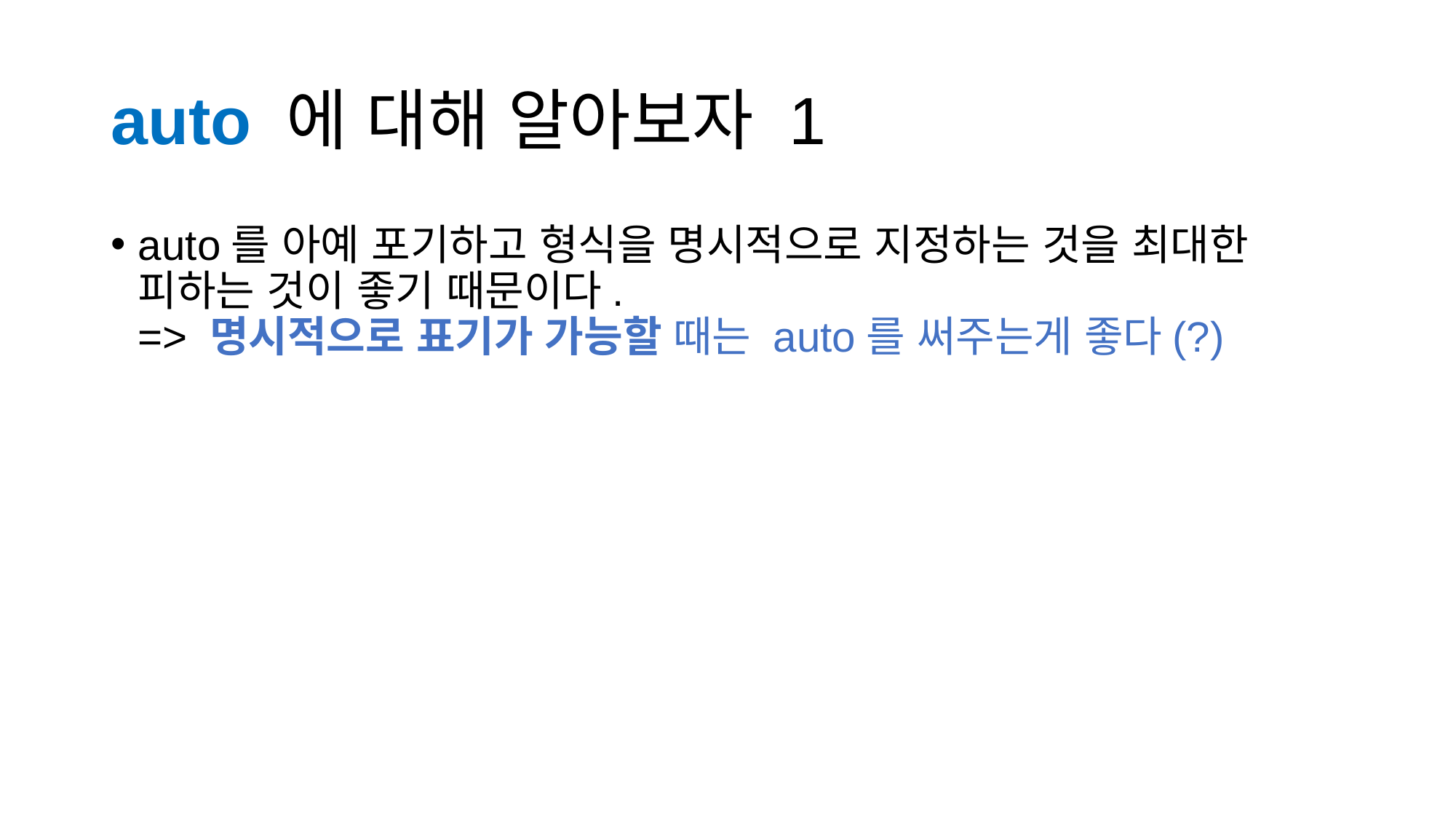

# auto 에 대해 알아보자 1
auto를 아예 포기하고 형식을 명시적으로 지정하는 것을 최대한 피하는 것이 좋기 때문이다.
=> 명시적으로 표기가 가능할 때는 auto를 써주는게 좋다(?)